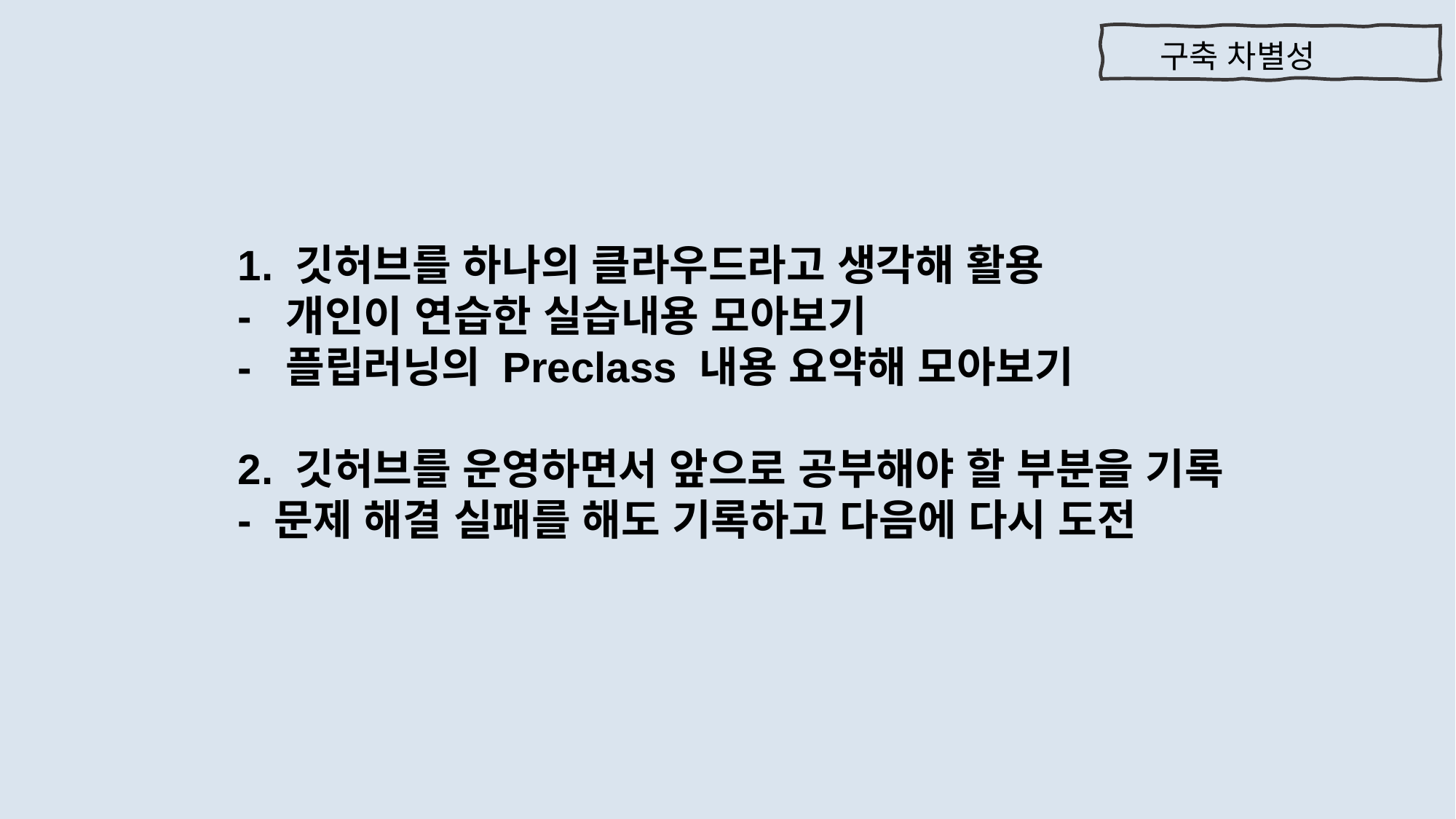

구축 차별성
1. 깃허브를 하나의 클라우드라고 생각해 활용
-  개인이 연습한 실습내용 모아보기
-  플립러닝의 Preclass 내용 요약해 모아보기

2. 깃허브를 운영하면서 앞으로 공부해야 할 부분을 기록
- 문제 해결 실패를 해도 기록하고 다음에 다시 도전